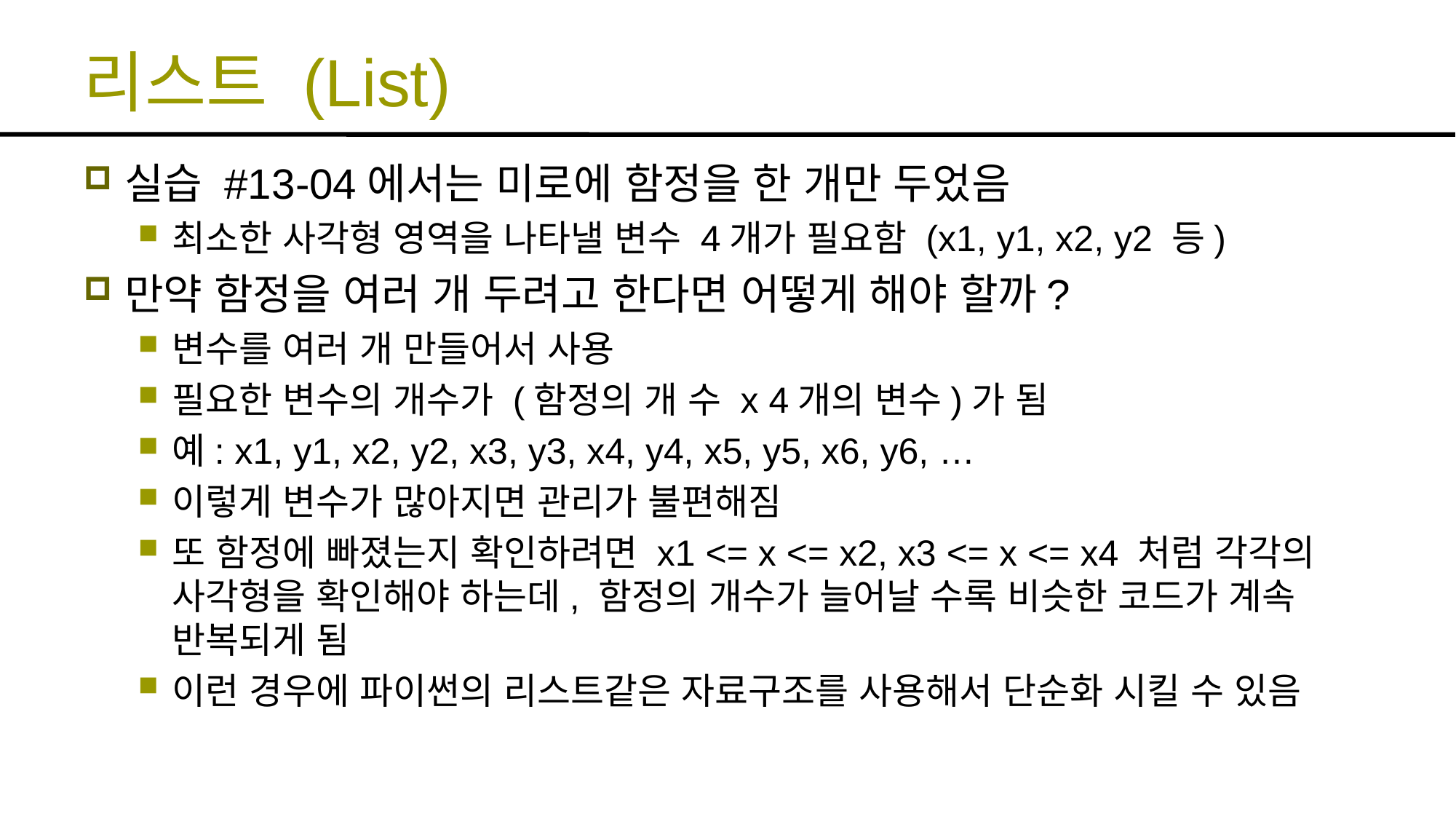

# 리스트 (List)
실습 #13-04에서는 미로에 함정을 한 개만 두었음
최소한 사각형 영역을 나타낼 변수 4개가 필요함 (x1, y1, x2, y2 등)
만약 함정을 여러 개 두려고 한다면 어떻게 해야 할까?
변수를 여러 개 만들어서 사용
필요한 변수의 개수가 (함정의 개 수 x 4개의 변수)가 됨
예: x1, y1, x2, y2, x3, y3, x4, y4, x5, y5, x6, y6, …
이렇게 변수가 많아지면 관리가 불편해짐
또 함정에 빠졌는지 확인하려면 x1 <= x <= x2, x3 <= x <= x4 처럼 각각의 사각형을 확인해야 하는데, 함정의 개수가 늘어날 수록 비슷한 코드가 계속 반복되게 됨
이런 경우에 파이썬의 리스트같은 자료구조를 사용해서 단순화 시킬 수 있음